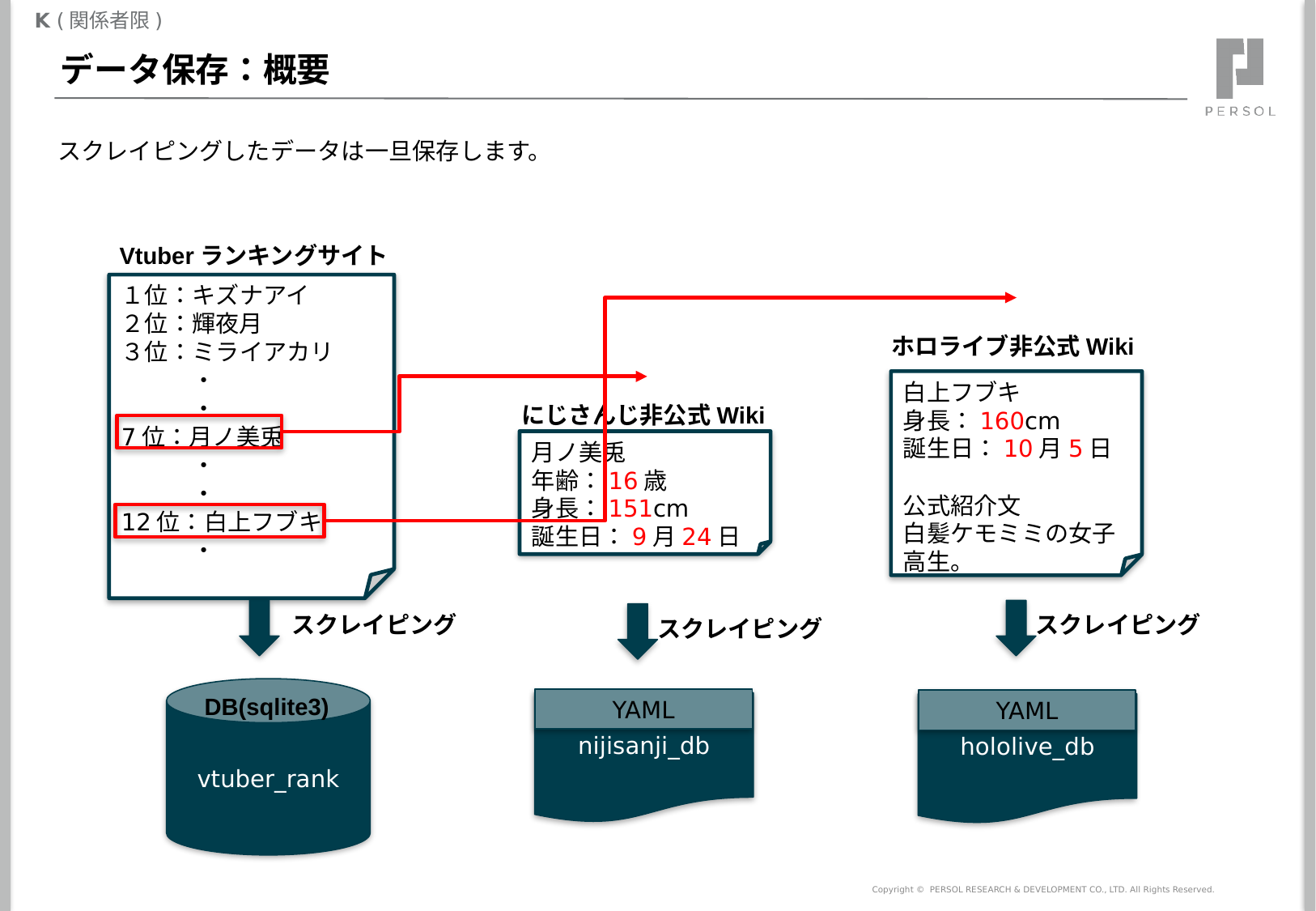

# データ保存：概要
スクレイピングしたデータは一旦保存します。

Vtuberランキングサイト
１位：キズナアイ
２位：輝夜月
３位：ミライアカリ
　　　・
　　　・
7位：月ノ美兎
　　　・
　　　・
12位：白上フブキ
　　　・

ホロライブ非公式Wiki
白上フブキ
身長：160cm
誕生日：10月5日

公式紹介文
白髪ケモミミの女子高生。
にじさんじ非公式Wiki
月ノ美兎
年齢：16歳
身長：151cm
誕生日：9月24日

スクレイピング

スクレイピング
スクレイピング
vtuber_rank
DB(sqlite3)
YAML
YAML
nijisanji_db
hololive_db